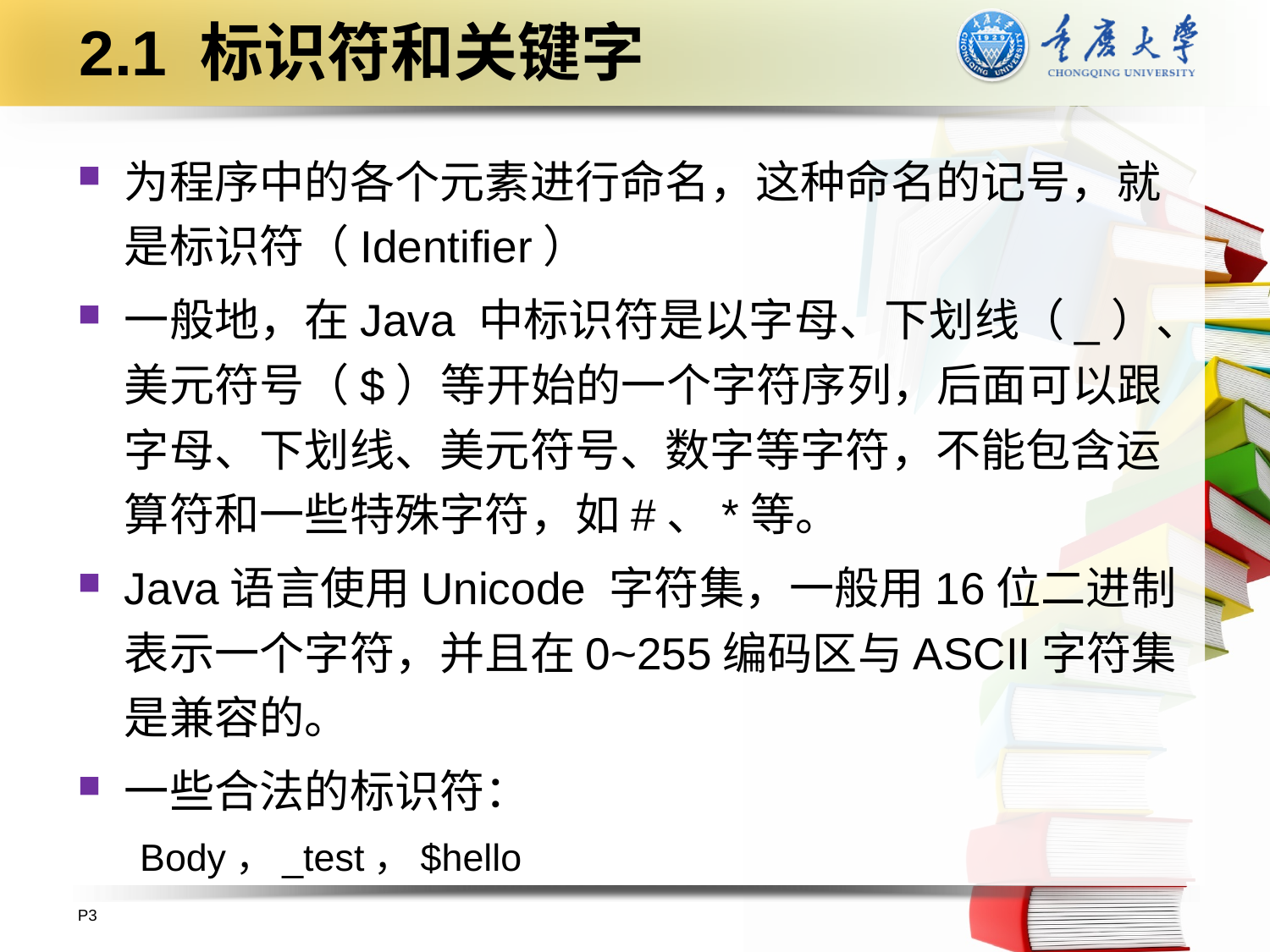

# 2.1 标识符和关键字
为程序中的各个元素进行命名，这种命名的记号，就是标识符（Identifier）
一般地，在Java 中标识符是以字母、下划线（_）、美元符号（$）等开始的一个字符序列，后面可以跟字母、下划线、美元符号、数字等字符，不能包含运算符和一些特殊字符，如#、*等。
Java语言使用Unicode 字符集，一般用16位二进制表示一个字符，并且在0~255编码区与ASCII字符集是兼容的。
一些合法的标识符：
Body，_test，$hello
P3